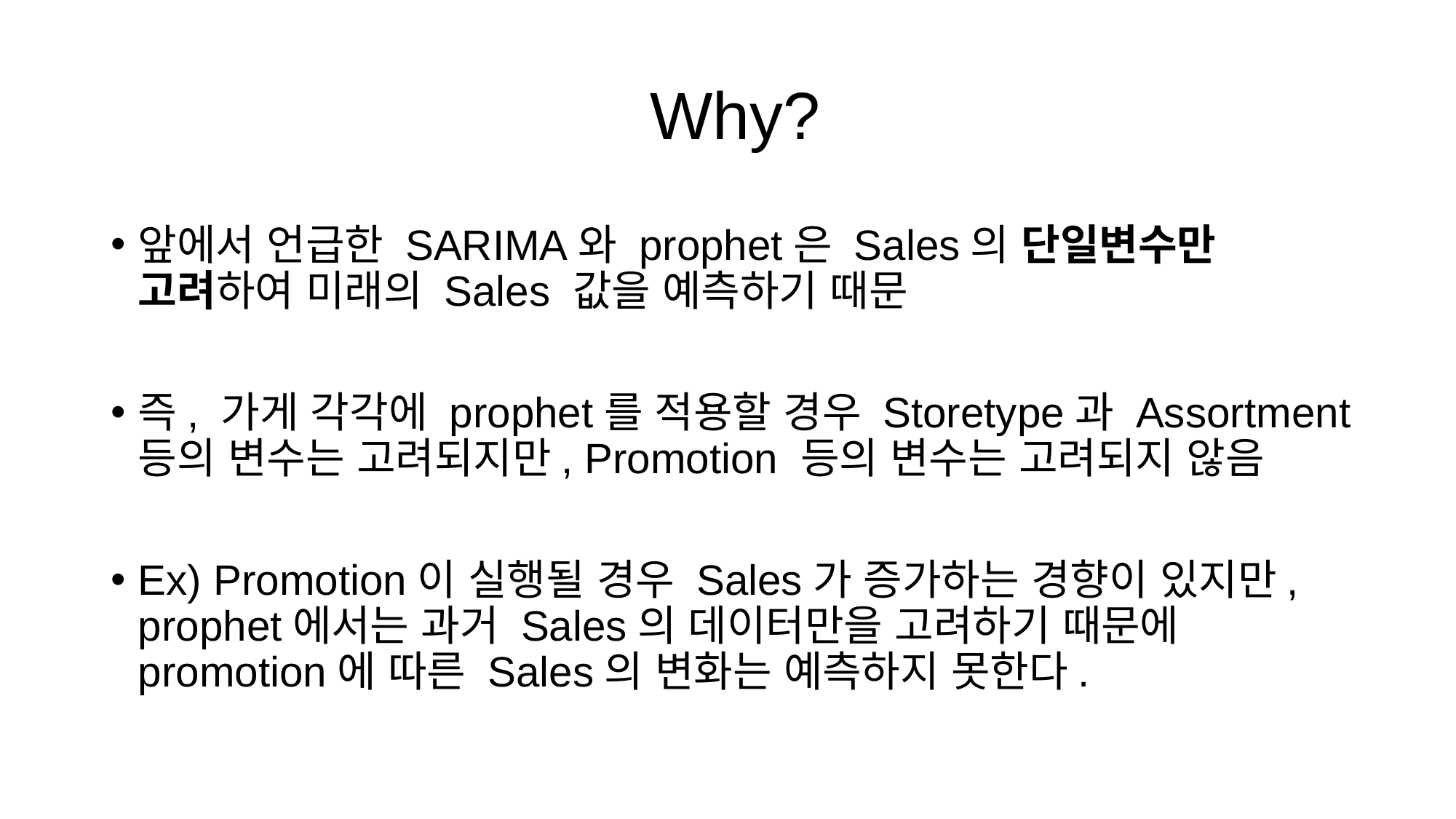

Why?
앞에서 언급한 SARIMA와 prophet은 Sales의 단일변수만 고려하여 미래의 Sales 값을 예측하기 때문

즉, 가게 각각에 prophet를 적용할 경우 Storetype과 Assortment등의 변수는 고려되지만, Promotion 등의 변수는 고려되지 않음

Ex) Promotion이 실행될 경우 Sales가 증가하는 경향이 있지만, prophet에서는 과거 Sales의 데이터만을 고려하기 때문에 promotion에 따른 Sales의 변화는 예측하지 못한다.